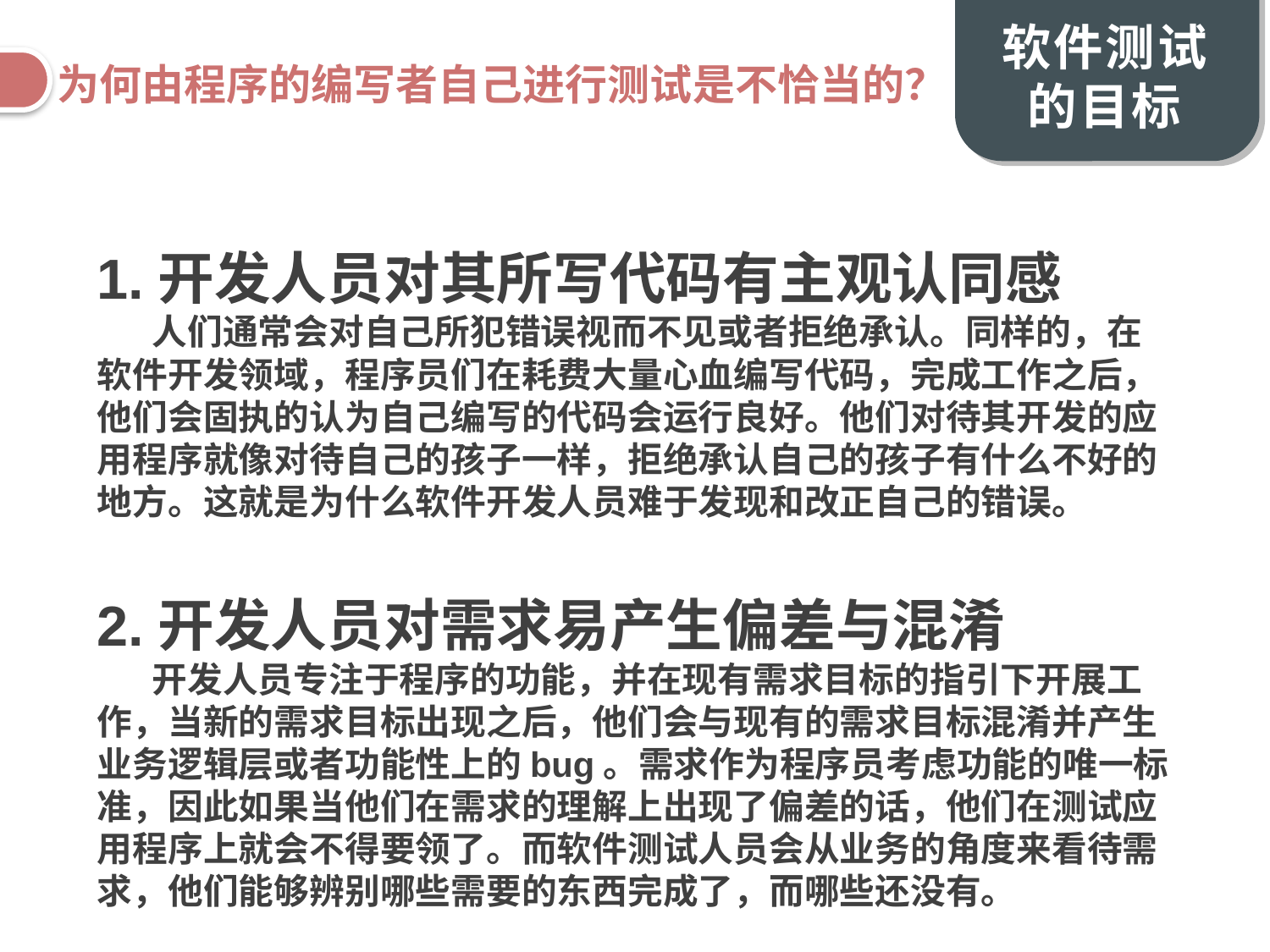

软件测试
的目标

为何由程序的编写者自己进行测试是不恰当的？
1.开发人员对其所写代码有主观认同感
       人们通常会对自己所犯错误视而不见或者拒绝承认。同样的，在软件开发领域，程序员们在耗费大量心血编写代码，完成工作之后，他们会固执的认为自己编写的代码会运行良好。他们对待其开发的应用程序就像对待自己的孩子一样，拒绝承认自己的孩子有什么不好的地方。这就是为什么软件开发人员难于发现和改正自己的错误。

2.开发人员对需求易产生偏差与混淆
       开发人员专注于程序的功能，并在现有需求目标的指引下开展工作，当新的需求目标出现之后，他们会与现有的需求目标混淆并产生业务逻辑层或者功能性上的bug。需求作为程序员考虑功能的唯一标准，因此如果当他们在需求的理解上出现了偏差的话，他们在测试应用程序上就会不得要领了。而软件测试人员会从业务的角度来看待需求，他们能够辨别哪些需要的东西完成了，而哪些还没有。